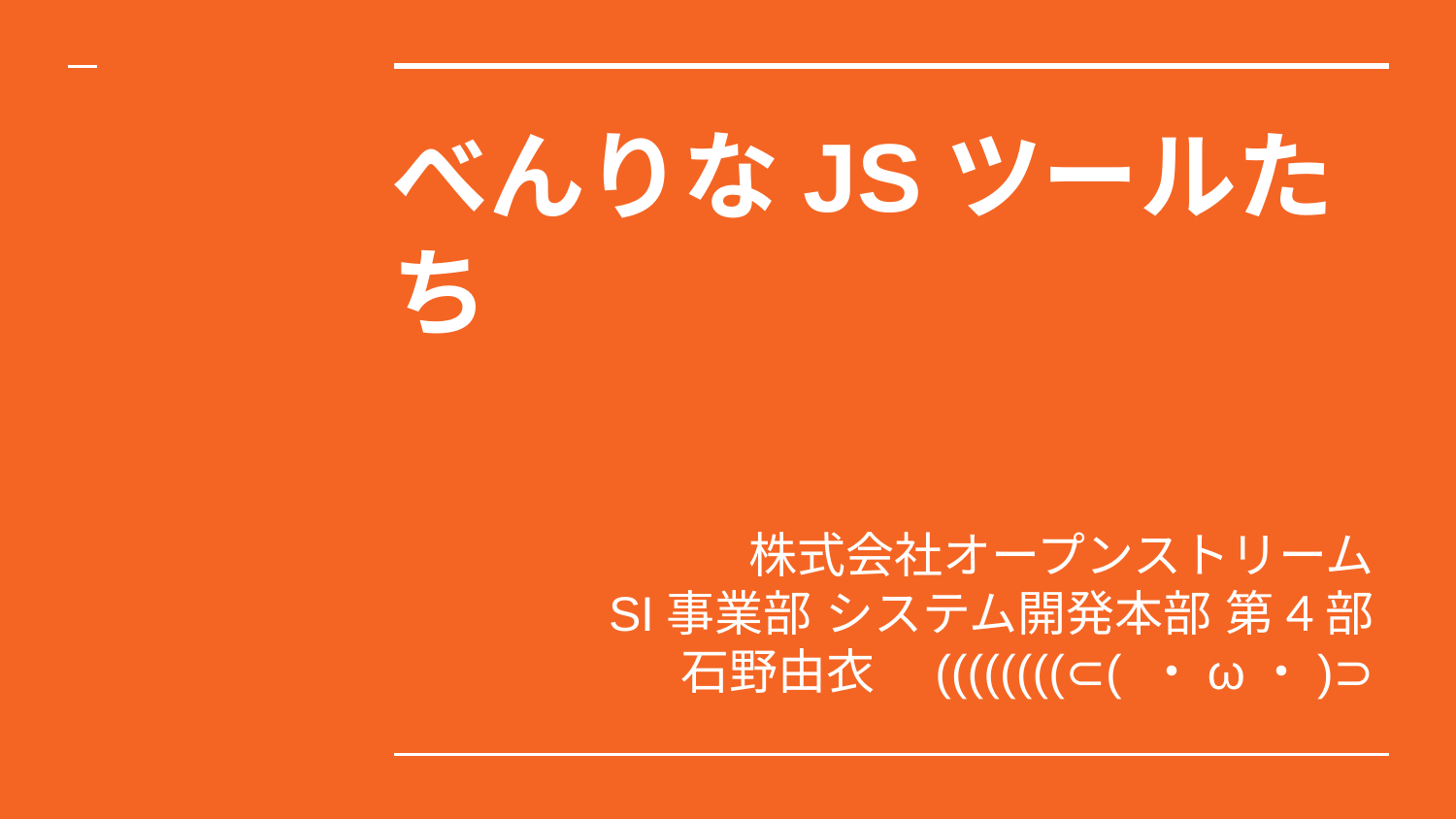

# べんりなJSツールたち

株式会社オープンストリーム
SI事業部 システム開発本部 第4部
石野由衣　((((((((⊂( ・ω・)⊃